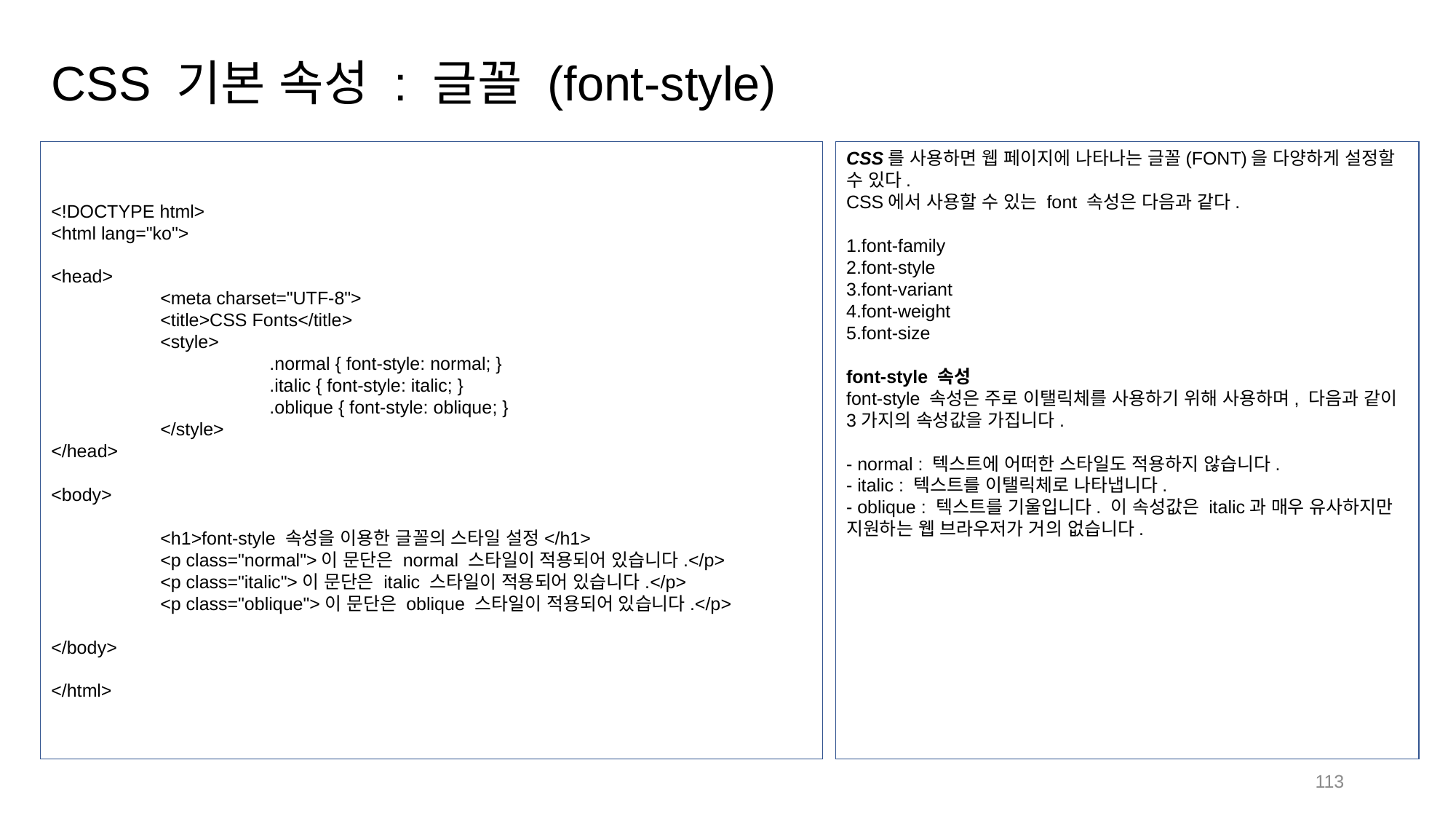

# CSS 기본 속성 : 글꼴 (font-style)
<!DOCTYPE html>
<html lang="ko">

<head>
	<meta charset="UTF-8">
	<title>CSS Fonts</title>
	<style>
		.normal { font-style: normal; }
		.italic { font-style: italic; }
		.oblique { font-style: oblique; }
	</style>
</head>

<body>

	<h1>font-style 속성을 이용한 글꼴의 스타일 설정</h1>
	<p class="normal">이 문단은 normal 스타일이 적용되어 있습니다.</p>
	<p class="italic">이 문단은 italic 스타일이 적용되어 있습니다.</p>
	<p class="oblique">이 문단은 oblique 스타일이 적용되어 있습니다.</p>

</body>

</html>
CSS를 사용하면 웹 페이지에 나타나는 글꼴(Font)을 다양하게 설정할 수 있다.
CSS에서 사용할 수 있는 font 속성은 다음과 같다.

1.font-family
2.font-style
3.font-variant
4.font-weight
5.font-size

font-style 속성
font-style 속성은 주로 이탤릭체를 사용하기 위해 사용하며, 다음과 같이 3가지의 속성값을 가집니다.

- normal : 텍스트에 어떠한 스타일도 적용하지 않습니다.
- italic : 텍스트를 이탤릭체로 나타냅니다.
- oblique : 텍스트를 기울입니다. 이 속성값은 italic과 매우 유사하지만 지원하는 웹 브라우저가 거의 없습니다.

113